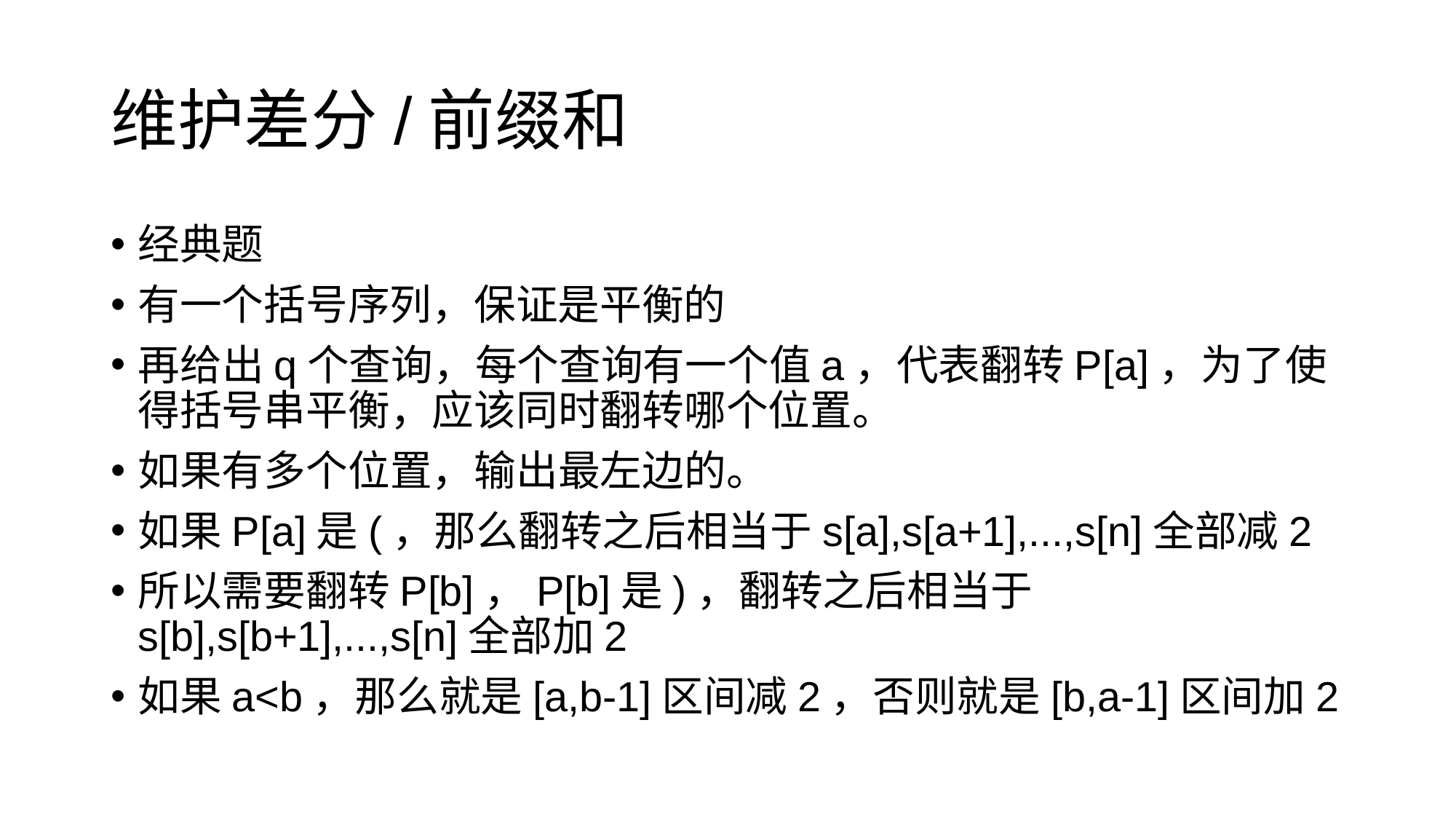

# 维护差分/前缀和
经典题
有一个括号序列，保证是平衡的
再给出q个查询，每个查询有一个值a，代表翻转P[a]，为了使得括号串平衡，应该同时翻转哪个位置。
如果有多个位置，输出最左边的。
如果P[a]是(，那么翻转之后相当于s[a],s[a+1],...,s[n]全部减2
所以需要翻转P[b]，P[b]是)，翻转之后相当于s[b],s[b+1],...,s[n]全部加2
如果a<b，那么就是[a,b-1]区间减2，否则就是[b,a-1]区间加2